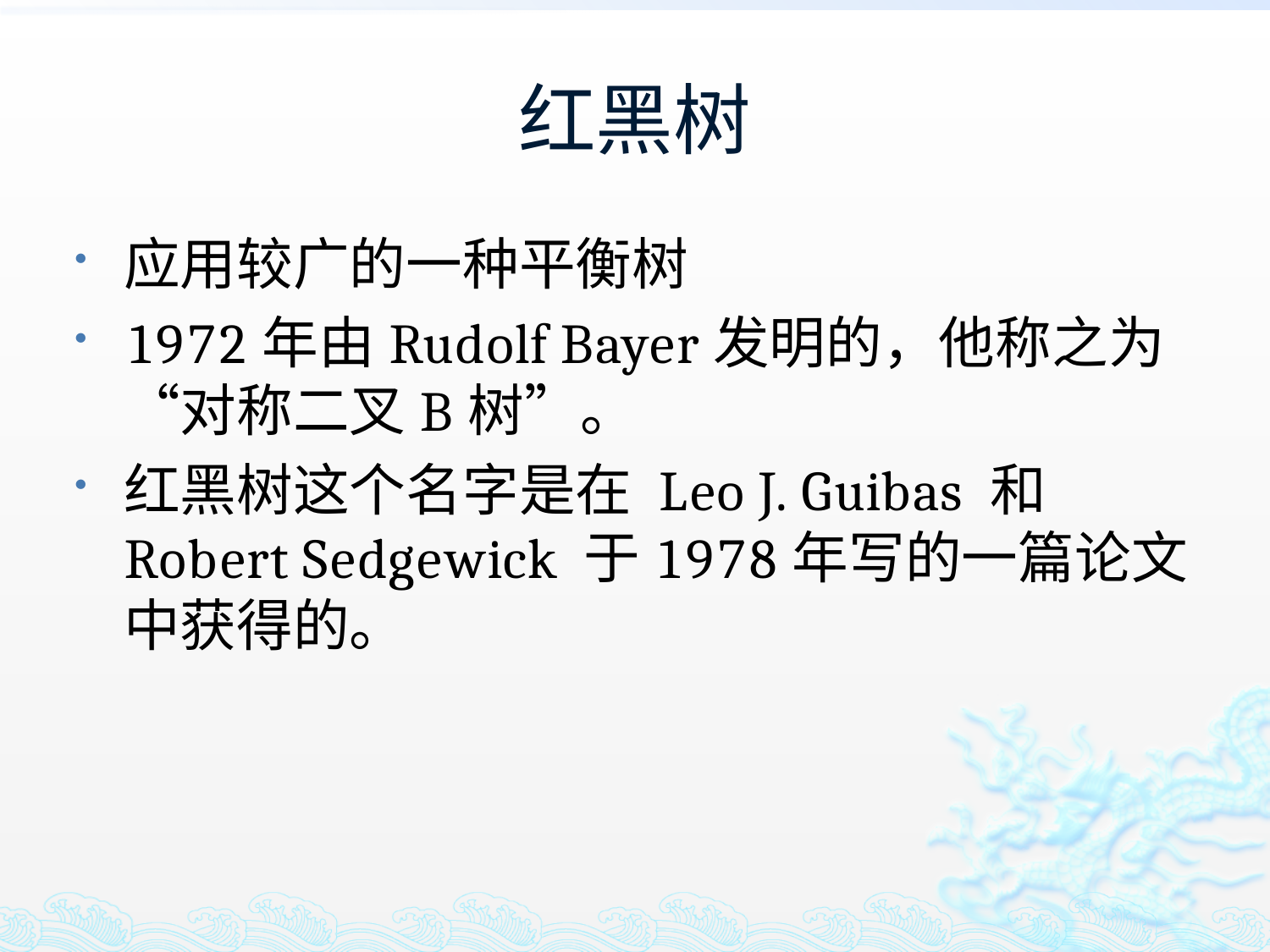

# 红黑树
应用较广的一种平衡树
1972年由Rudolf Bayer发明的，他称之为“对称二叉B树”。
红黑树这个名字是在 Leo J. Guibas 和 Robert Sedgewick 于1978年写的一篇论文中获得的。